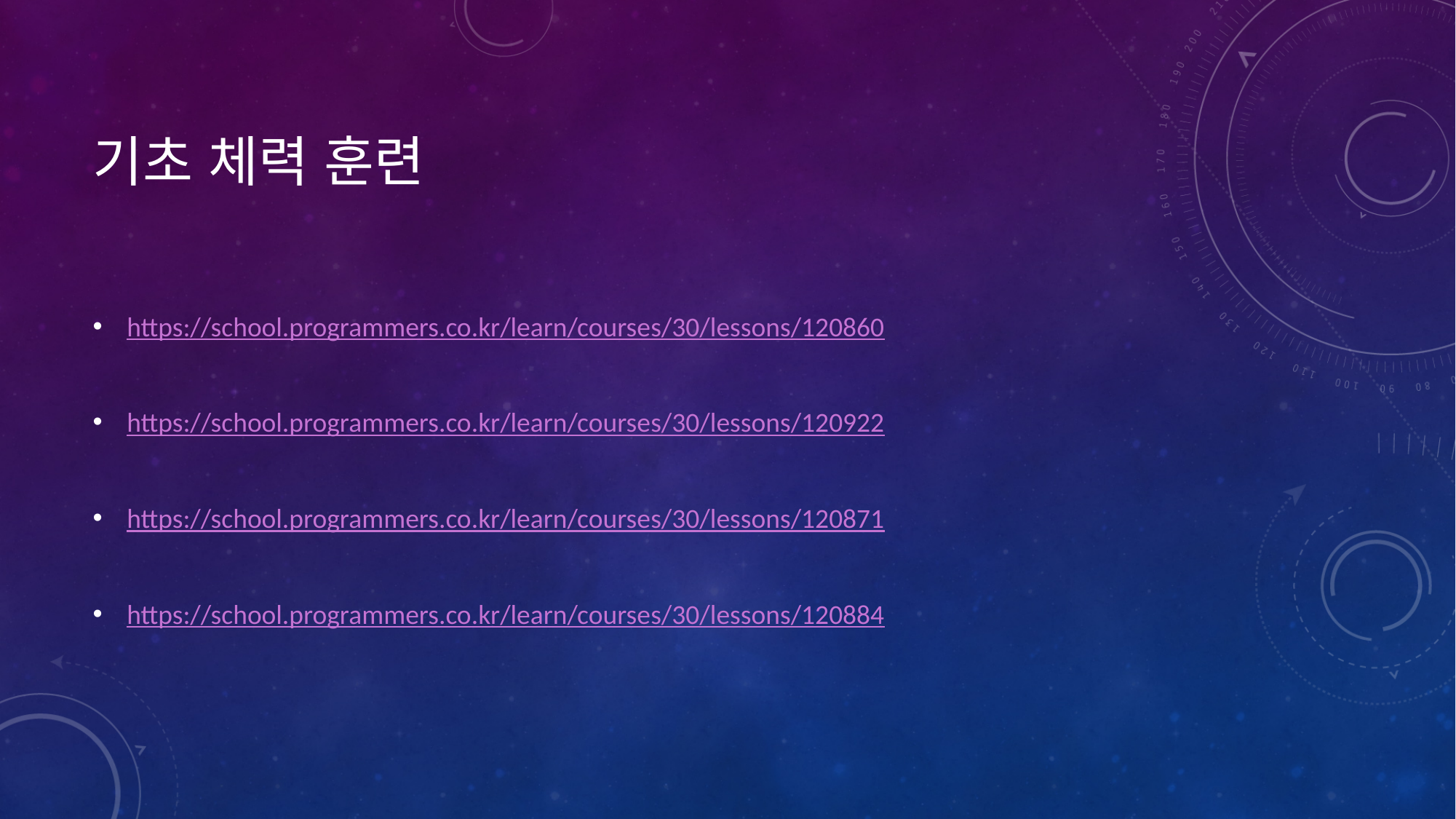

# 기초 체력 훈련

https://school.programmers.co.kr/learn/courses/30/lessons/120860

https://school.programmers.co.kr/learn/courses/30/lessons/120922

https://school.programmers.co.kr/learn/courses/30/lessons/120871

https://school.programmers.co.kr/learn/courses/30/lessons/120884